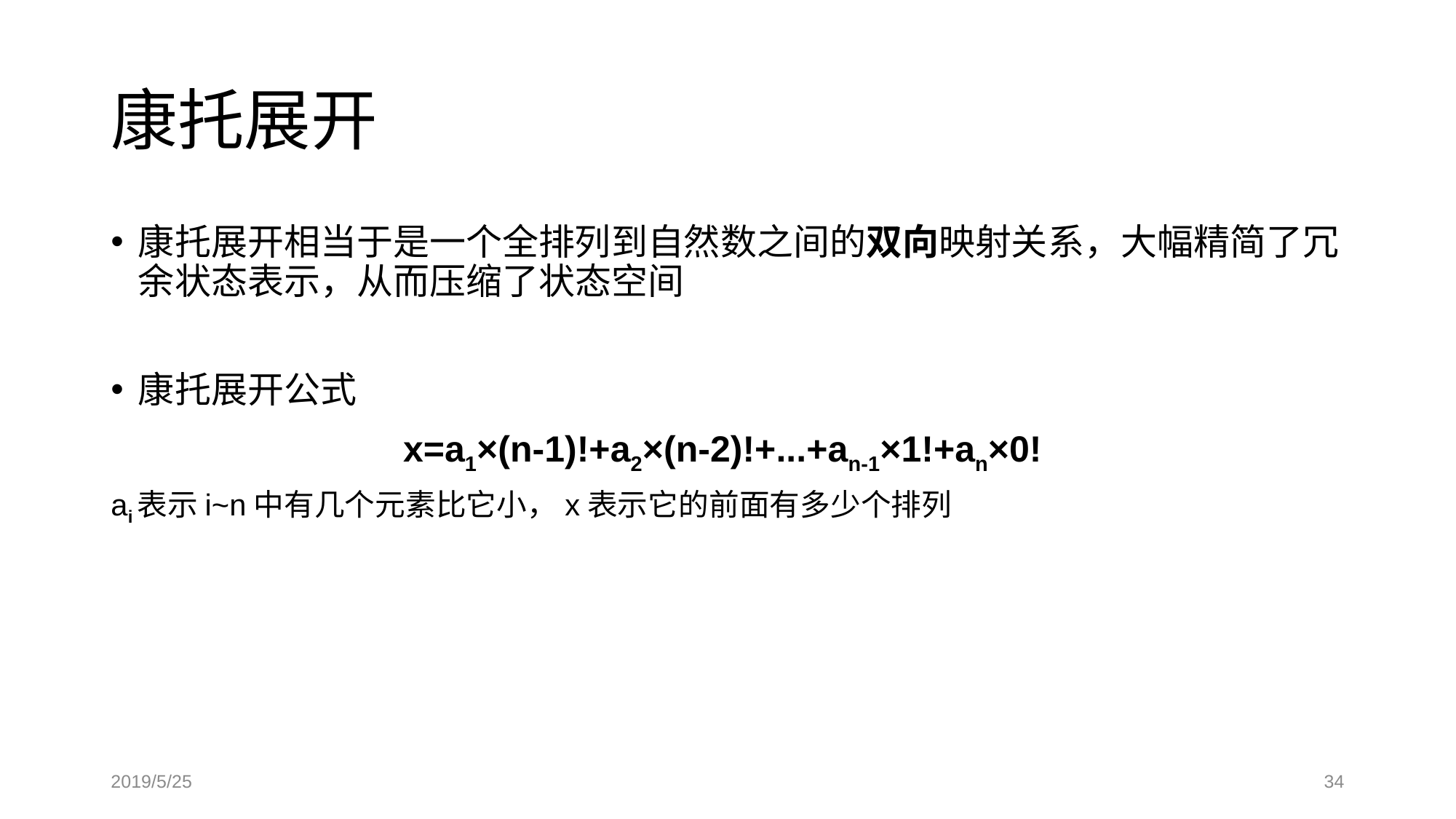

# 康托展开
康托展开相当于是一个全排列到自然数之间的双向映射关系，大幅精简了冗余状态表示，从而压缩了状态空间

康托展开公式
x=a1×(n-1)!+a2×(n-2)!+...+an-1×1!+an×0!
ai表示i~n中有几个元素比它小，x表示它的前面有多少个排列

2019/5/25
34